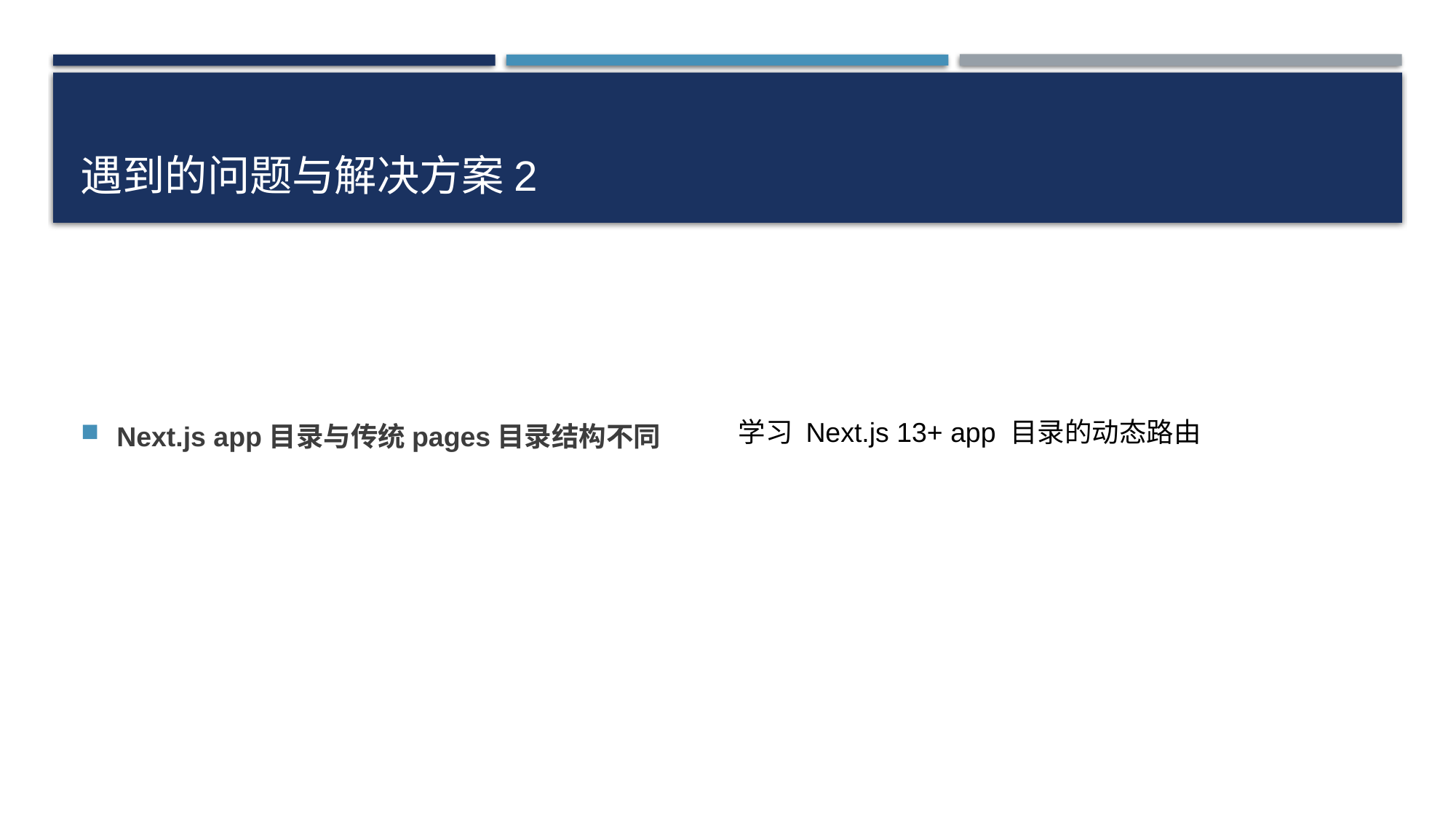

# 遇到的问题与解决方案2
Next.js app目录与传统pages目录结构不同

学习 Next.js 13+ app 目录的动态路由